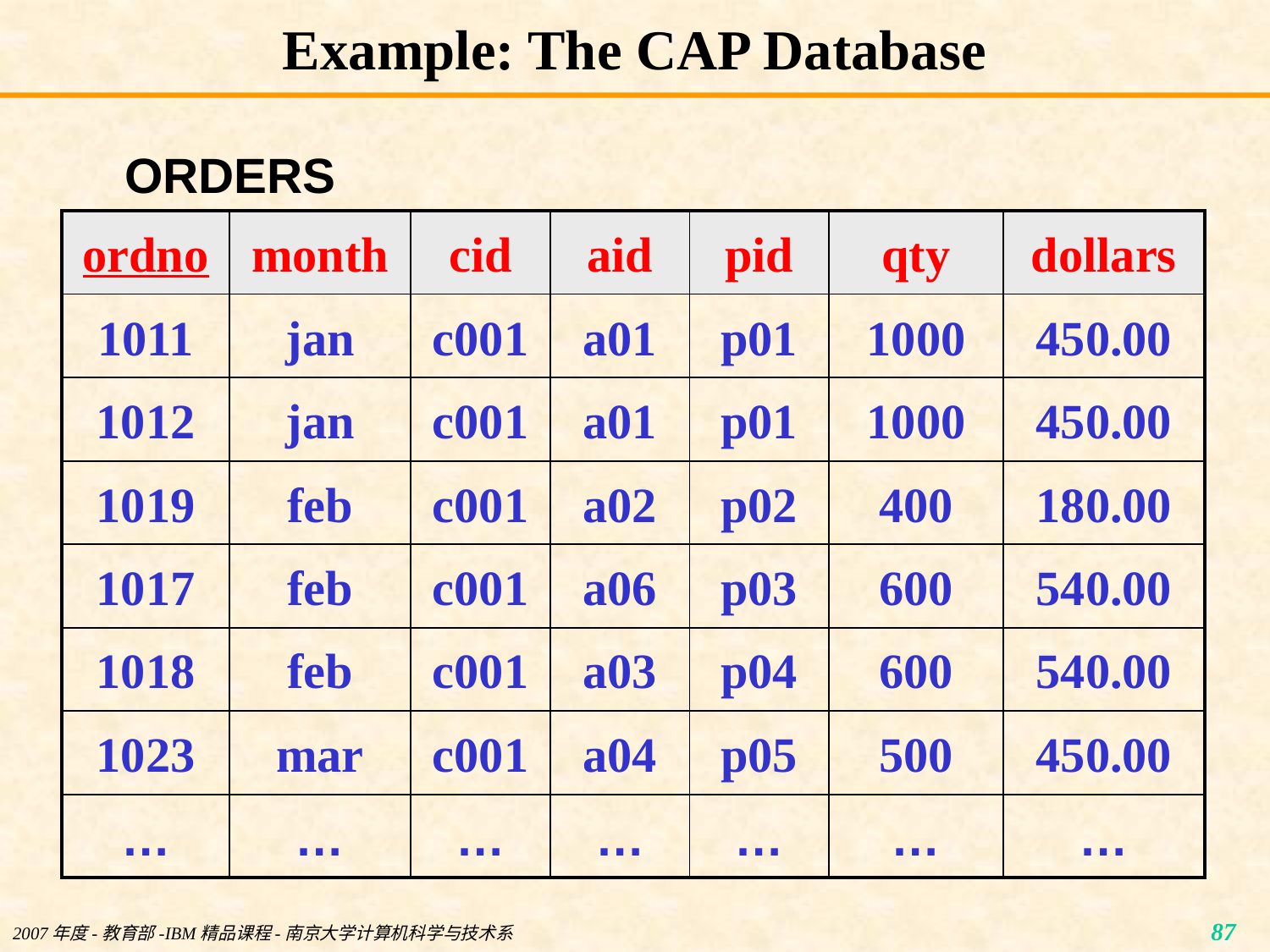

# Example: The CAP Database
ORDERS
| ordno | month | cid | aid | pid | qty | dollars |
| --- | --- | --- | --- | --- | --- | --- |
| 1011 | jan | c001 | a01 | p01 | 1000 | 450.00 |
| 1012 | jan | c001 | a01 | p01 | 1000 | 450.00 |
| 1019 | feb | c001 | a02 | p02 | 400 | 180.00 |
| 1017 | feb | c001 | a06 | p03 | 600 | 540.00 |
| 1018 | feb | c001 | a03 | p04 | 600 | 540.00 |
| 1023 | mar | c001 | a04 | p05 | 500 | 450.00 |
| … | … | … | … | … | … | … |
87
2007年度-教育部-IBM精品课程-南京大学计算机科学与技术系